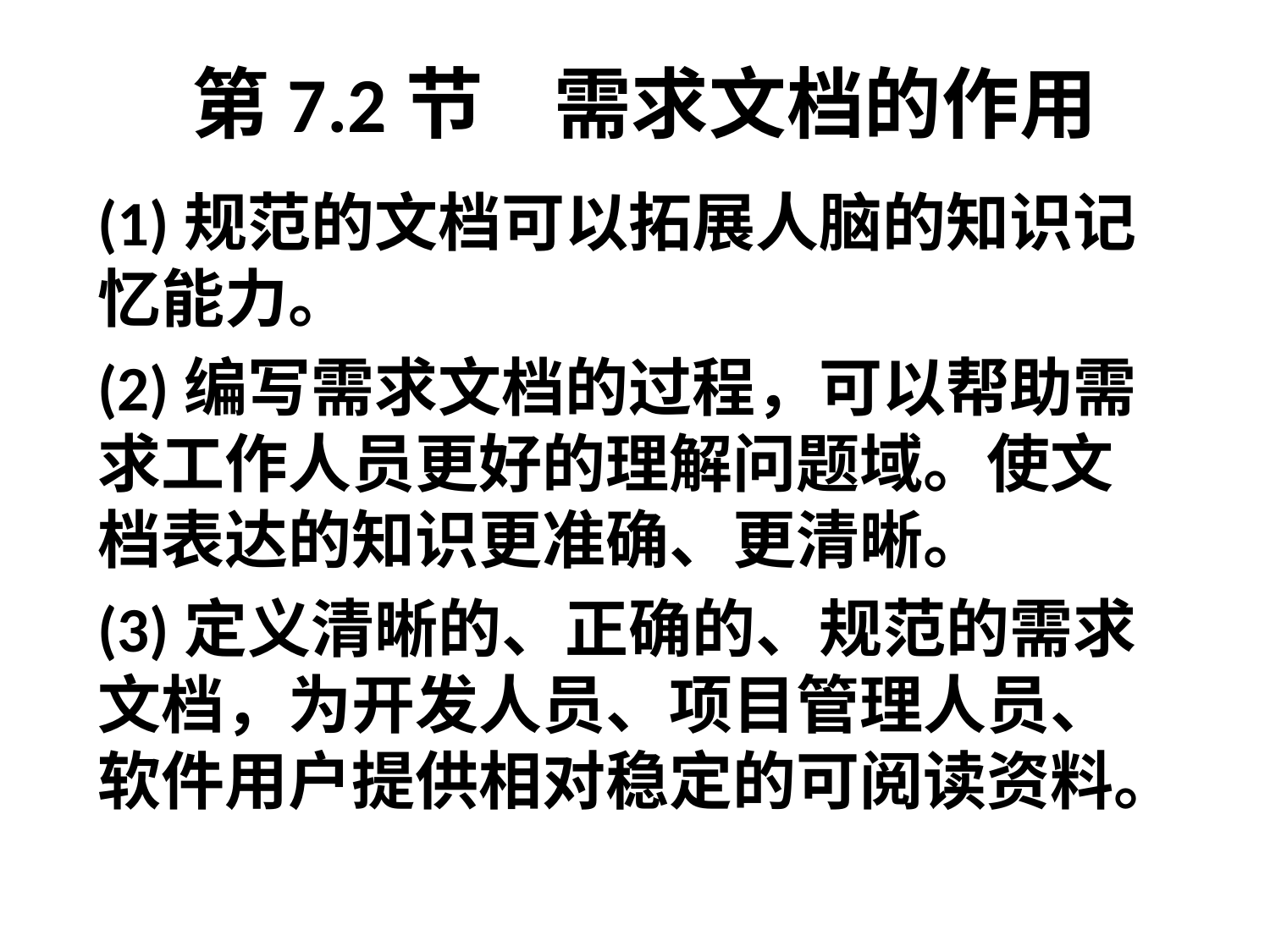

# 第7.2节    需求文档的作用
(1)规范的文档可以拓展人脑的知识记忆能力。
(2)编写需求文档的过程，可以帮助需求工作人员更好的理解问题域。使文档表达的知识更准确、更清晰。
(3)定义清晰的、正确的、规范的需求文档，为开发人员、项目管理人员、软件用户提供相对稳定的可阅读资料。